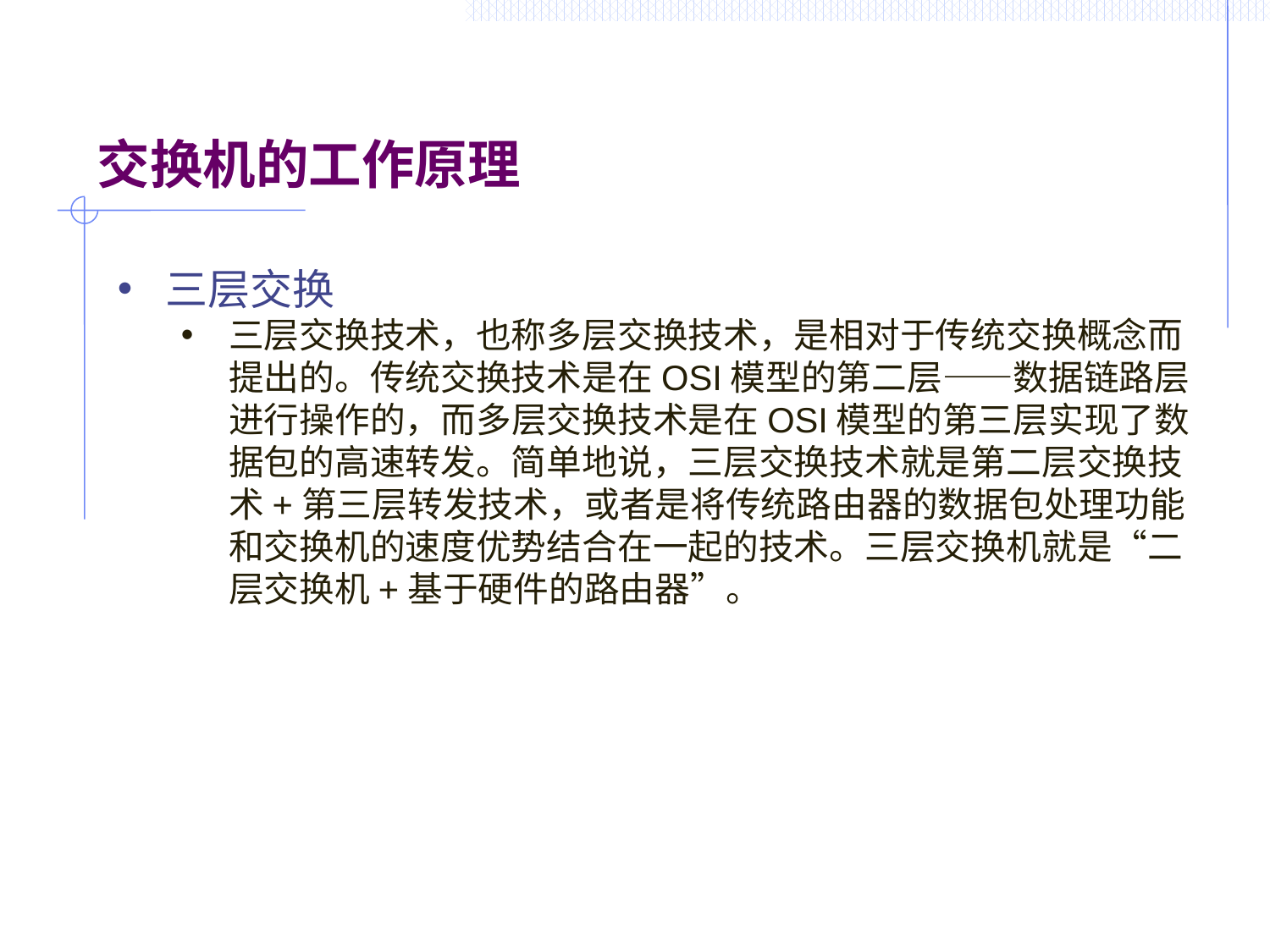

# 交换机的工作原理
三层交换
三层交换技术，也称多层交换技术，是相对于传统交换概念而提出的。传统交换技术是在OSI模型的第二层——数据链路层进行操作的，而多层交换技术是在OSI模型的第三层实现了数据包的高速转发。简单地说，三层交换技术就是第二层交换技术+第三层转发技术，或者是将传统路由器的数据包处理功能和交换机的速度优势结合在一起的技术。三层交换机就是“二层交换机+基于硬件的路由器”。